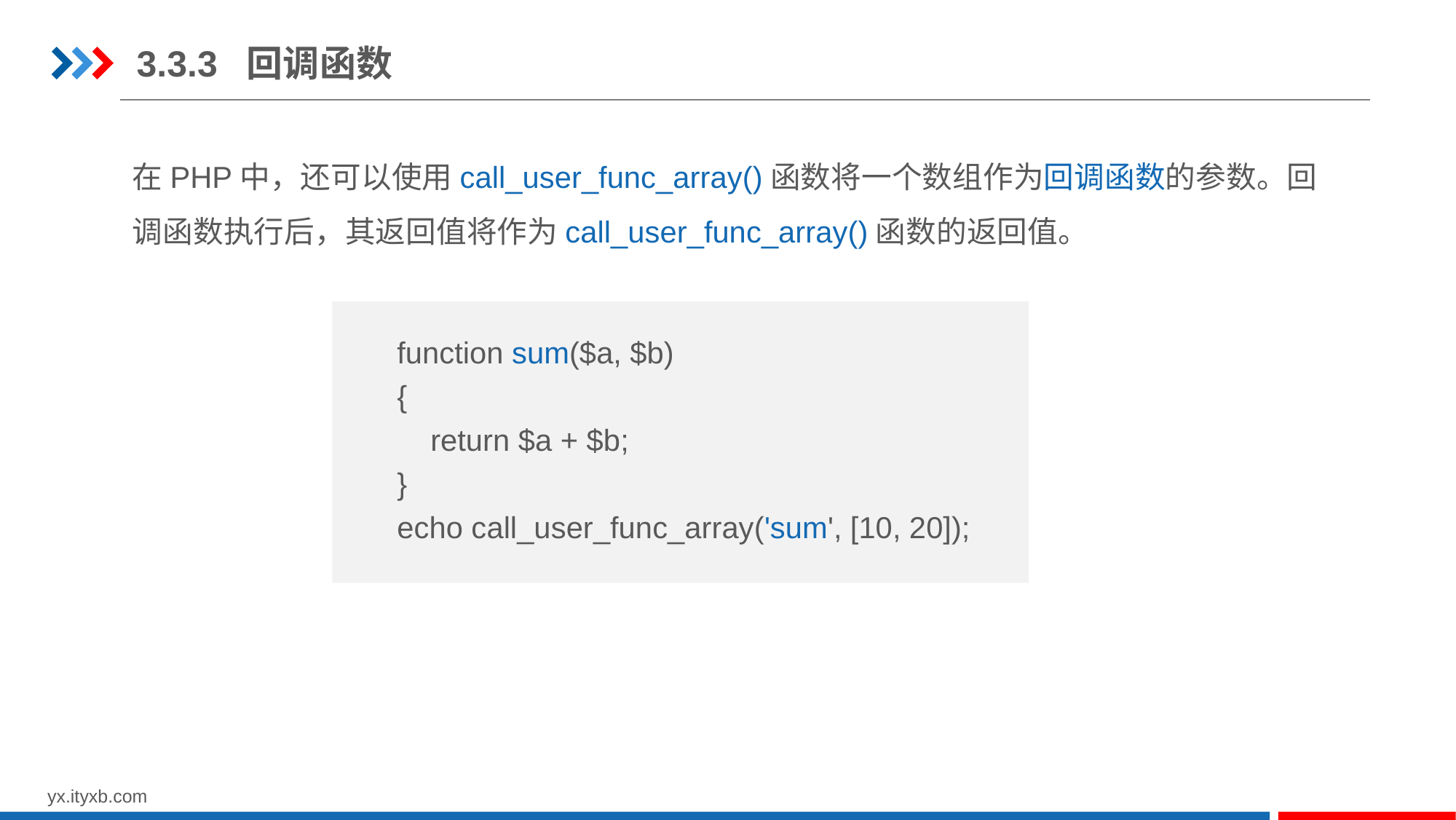

3.3.3  回调函数
在PHP中，还可以使用call_user_func_array()函数将一个数组作为回调函数的参数。回调函数执行后，其返回值将作为call_user_func_array()函数的返回值。

function sum($a, $b)
{
    return $a + $b;
}
echo call_user_func_array('sum', [10, 20]);